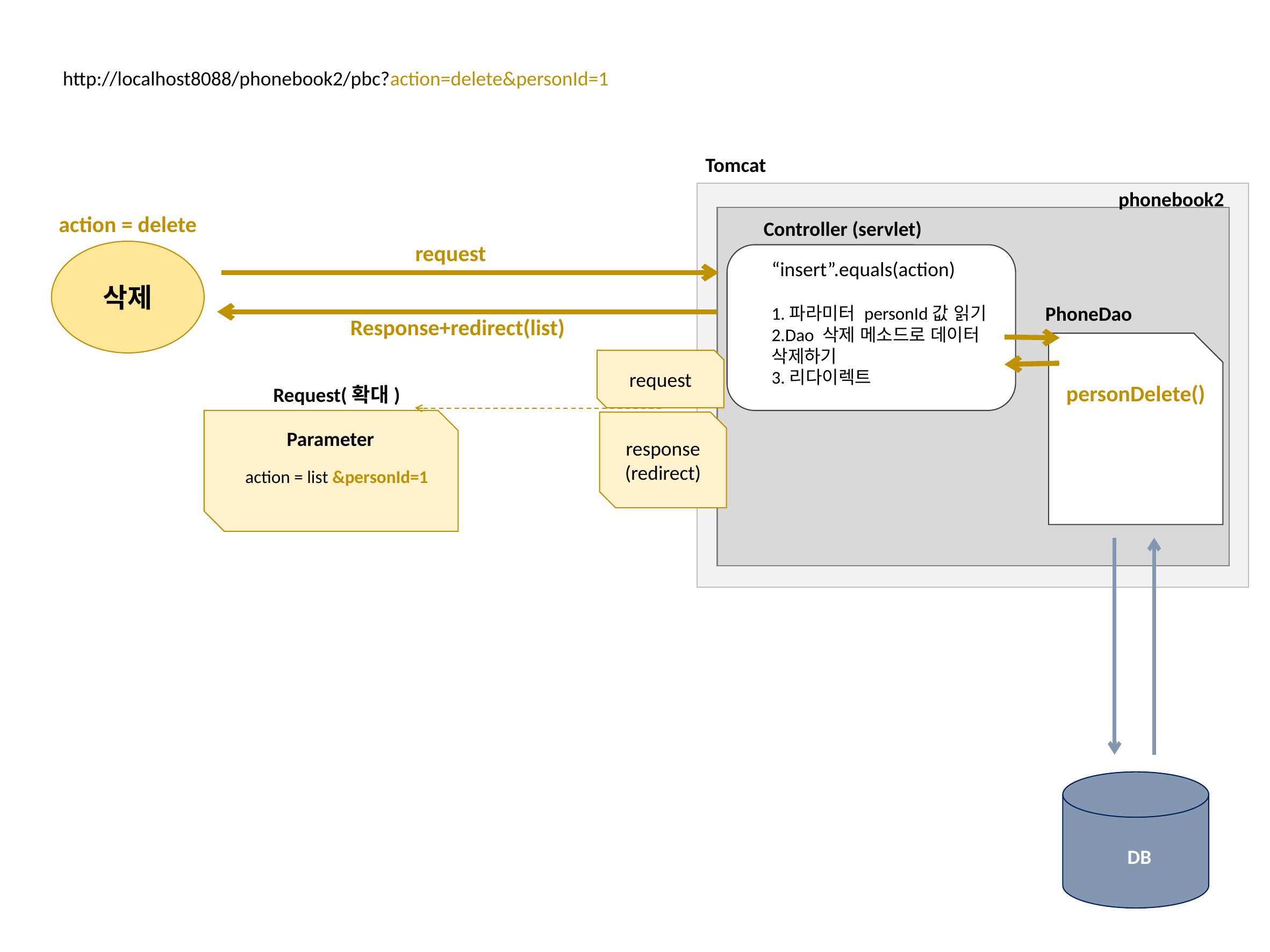

http://localhost8088/phonebook2/pbc?action=delete&personId=1
Tomcat
phonebook2

action = delete

Controller (servlet)
request
삭제

“insert”.equals(action)

1.파라미터 personId값 읽기
2.Dao 삭제 메소드로 데이터
삭제하기
3.리다이렉트
PhoneDao
Response+redirect(list)

request
personDelete()
Request(확대)

response
(redirect)
Parameter
action = list &personId=1

DB